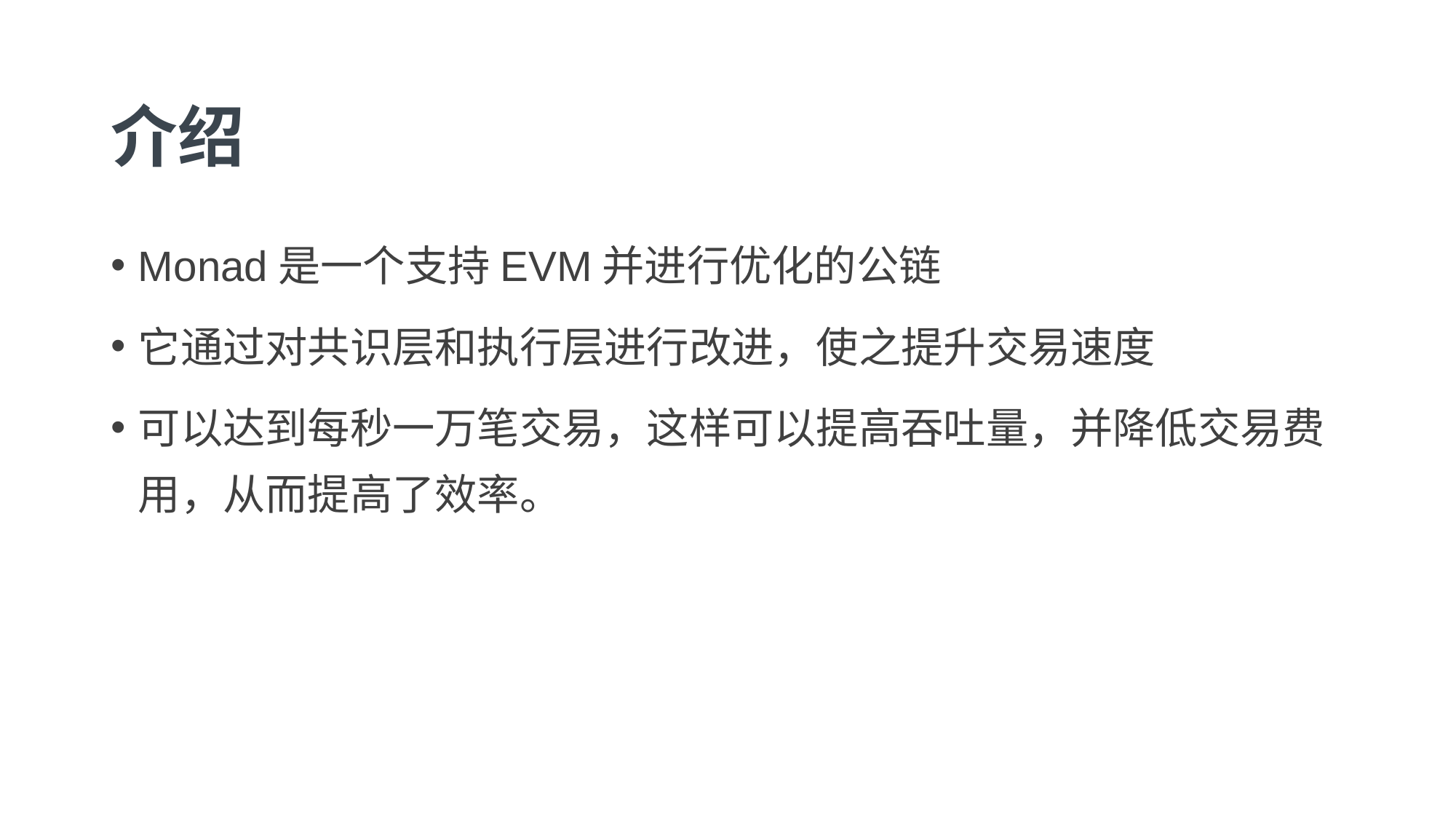

# 介绍
Monad是一个支持EVM并进行优化的公链
它通过对共识层和执行层进行改进，使之提升交易速度
可以达到每秒一万笔交易，这样可以提高吞吐量，并降低交易费用，从而提高了效率。